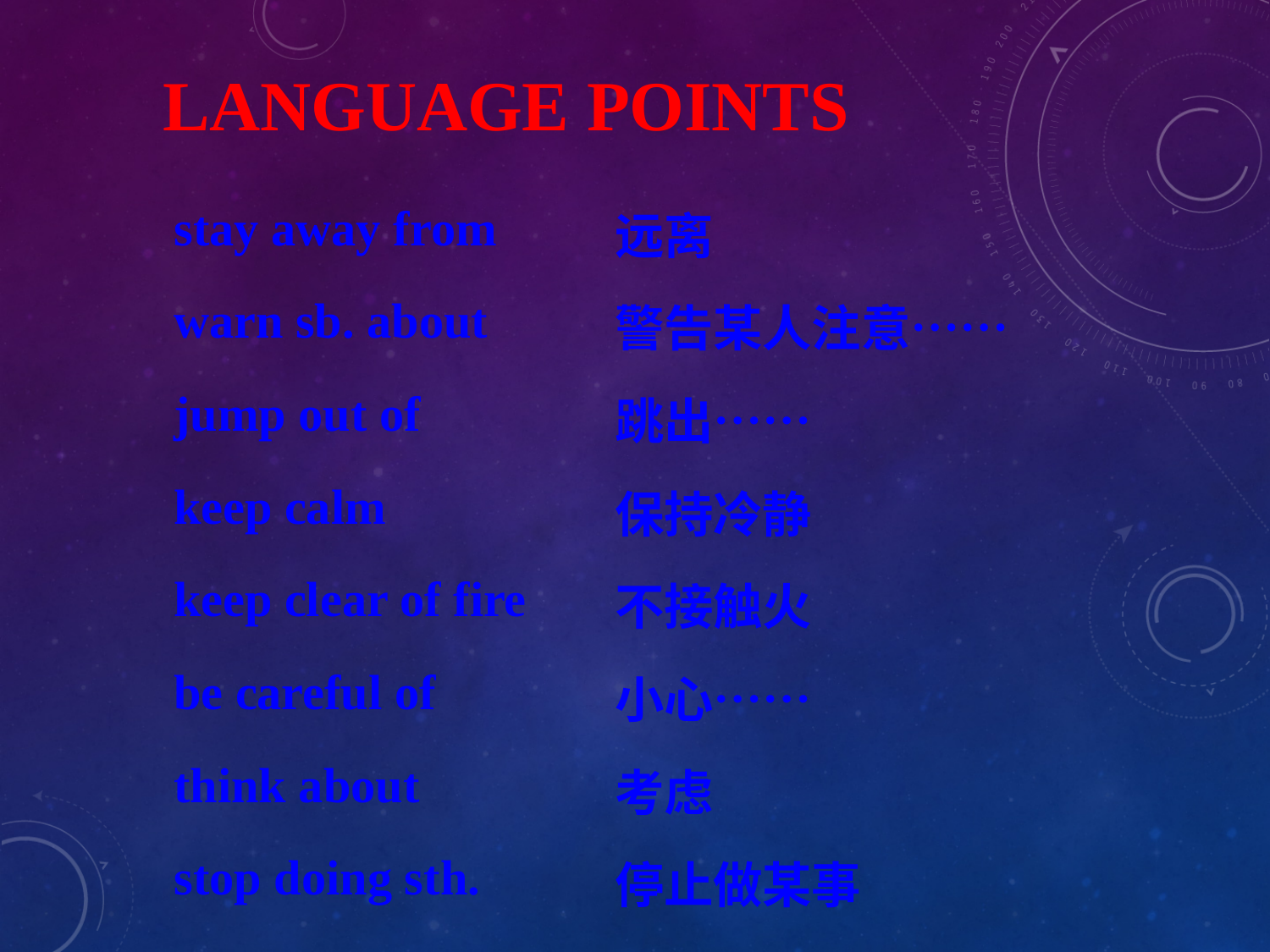

# Language points
stay away from
warn sb. about
jump out of
keep calm
keep clear of fire
be careful of
think about
stop doing sth.
远离
警告某人注意……
跳出……
保持冷静
不接触火
小心……
考虑
停止做某事